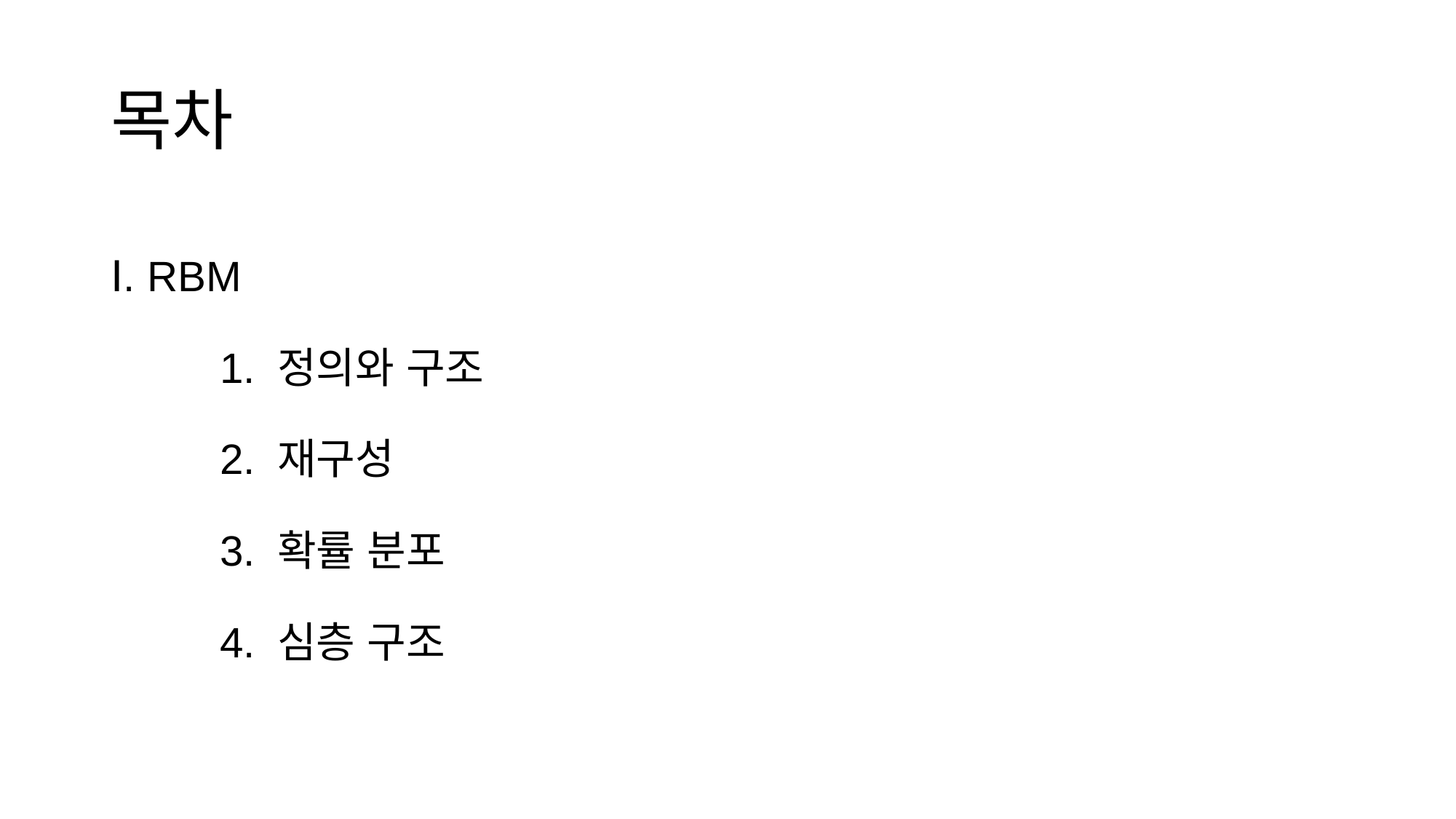

# 목차
Ⅰ. RBM
	1. 정의와 구조
	2. 재구성
	3. 확률 분포
	4. 심층 구조